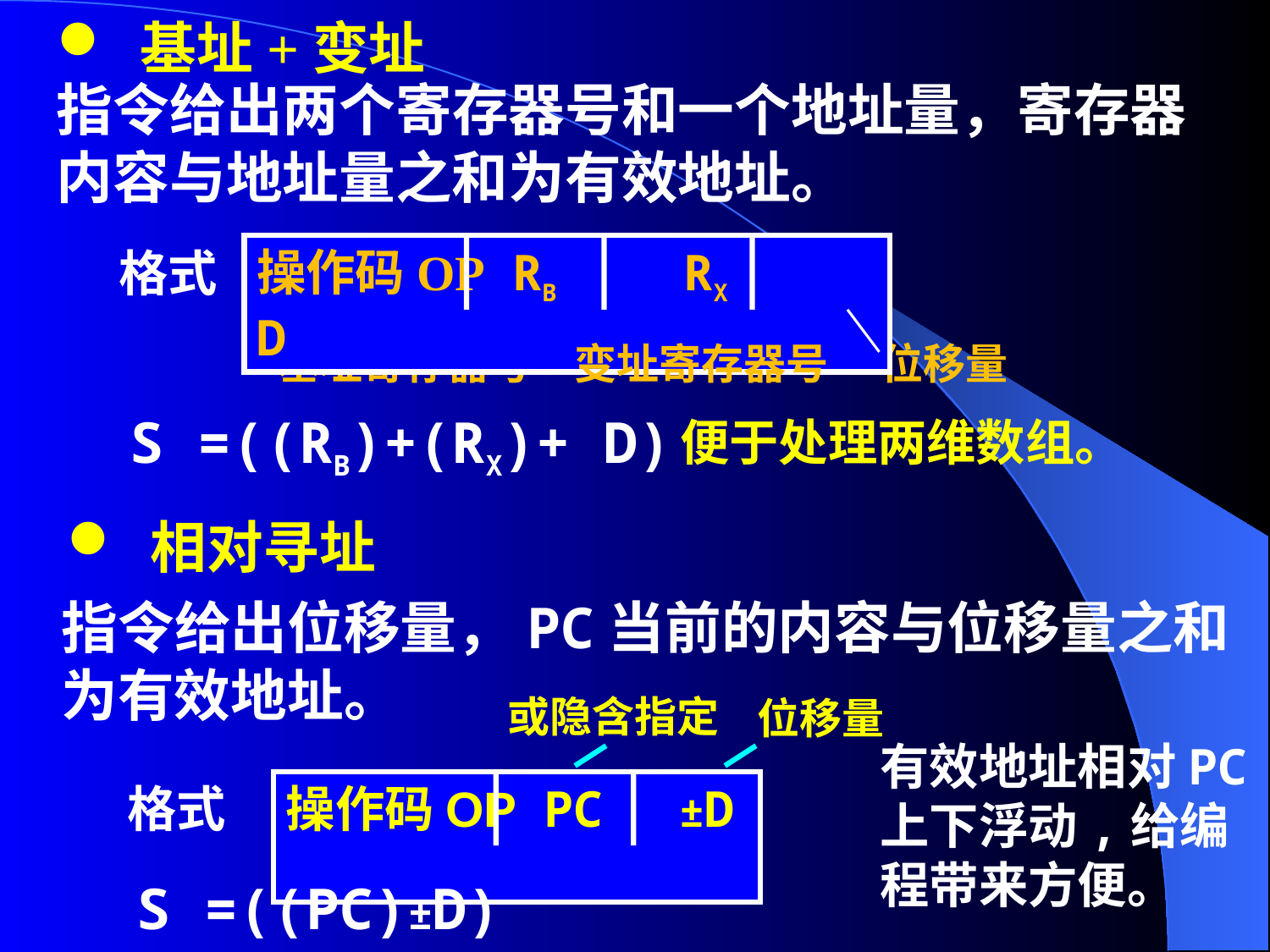

基址+变址
指令给出两个寄存器号和一个地址量，寄存器内容与地址量之和为有效地址。
格式
操作码OP  RB     RX     D

基址寄存器号
变址寄存器号
位移量
便于处理两维数组。
S =((RB)+(RX)+ D)
 相对寻址
指令给出位移量，PC当前的内容与位移量之和为有效地址。
或隐含指定
位移量
有效地址相对PC上下浮动,给编程带来方便。

格式
操作码OP  PC   ±D

S =((PC)±D)